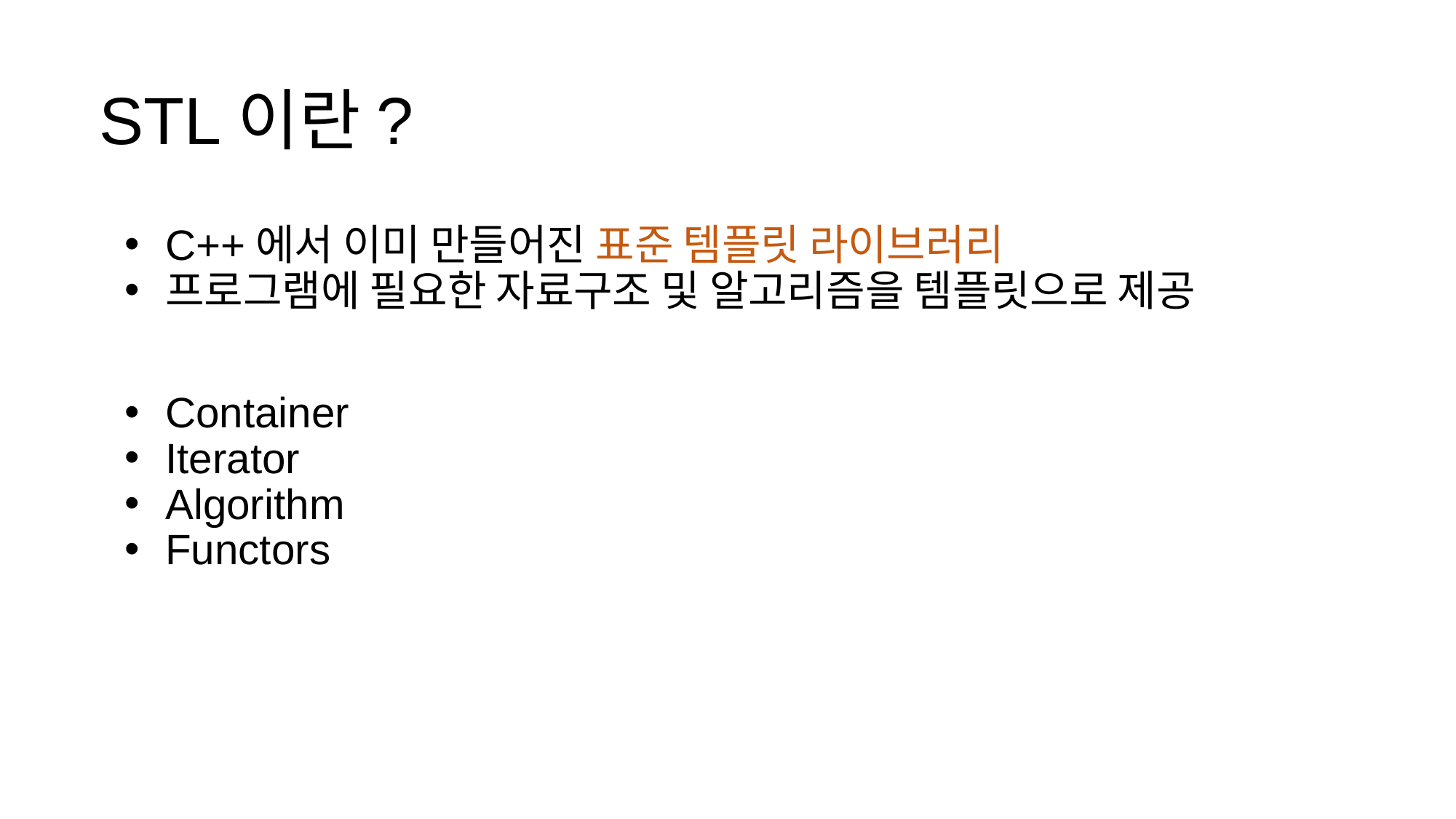

# STL이란?
C++에서 이미 만들어진 표준 템플릿 라이브러리
프로그램에 필요한 자료구조 및 알고리즘을 템플릿으로 제공

Container
Iterator
Algorithm
Functors